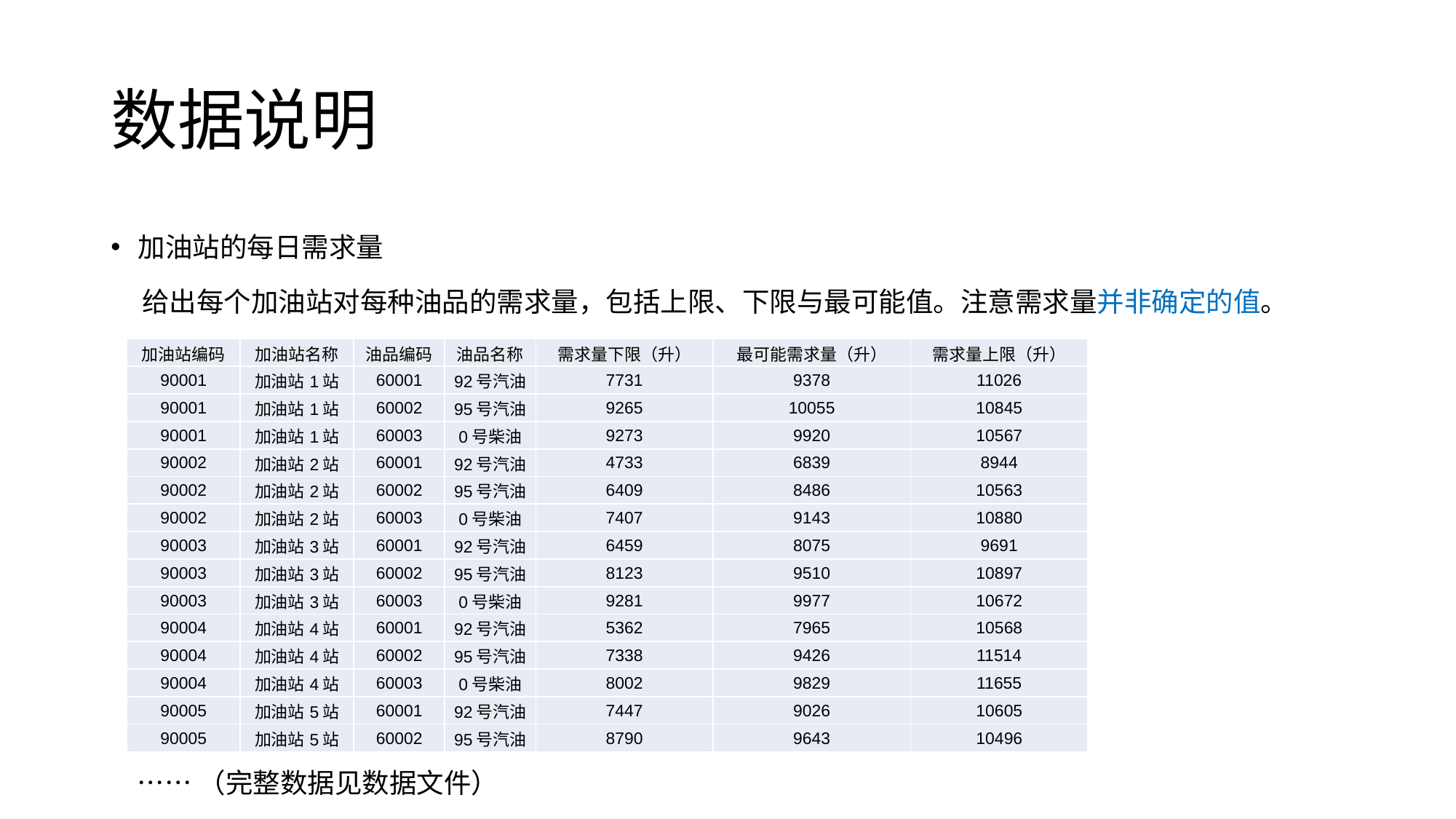

# 数据说明
加油站的每日需求量
    给出每个加油站对每种油品的需求量，包括上限、下限与最可能值。注意需求量并非确定的值。
| 加油站编码 | 加油站名称 | 油品编码 | 油品名称 | 需求量下限（升） | 最可能需求量（升） | 需求量上限（升） |
| --- | --- | --- | --- | --- | --- | --- |
| 90001 | 加油站1站 | 60001 | 92号汽油 | 7731 | 9378 | 11026 |
| 90001 | 加油站1站 | 60002 | 95号汽油 | 9265 | 10055 | 10845 |
| 90001 | 加油站1站 | 60003 | 0号柴油 | 9273 | 9920 | 10567 |
| 90002 | 加油站2站 | 60001 | 92号汽油 | 4733 | 6839 | 8944 |
| 90002 | 加油站2站 | 60002 | 95号汽油 | 6409 | 8486 | 10563 |
| 90002 | 加油站2站 | 60003 | 0号柴油 | 7407 | 9143 | 10880 |
| 90003 | 加油站3站 | 60001 | 92号汽油 | 6459 | 8075 | 9691 |
| 90003 | 加油站3站 | 60002 | 95号汽油 | 8123 | 9510 | 10897 |
| 90003 | 加油站3站 | 60003 | 0号柴油 | 9281 | 9977 | 10672 |
| 90004 | 加油站4站 | 60001 | 92号汽油 | 5362 | 7965 | 10568 |
| 90004 | 加油站4站 | 60002 | 95号汽油 | 7338 | 9426 | 11514 |
| 90004 | 加油站4站 | 60003 | 0号柴油 | 8002 | 9829 | 11655 |
| 90005 | 加油站5站 | 60001 | 92号汽油 | 7447 | 9026 | 10605 |
| 90005 | 加油站5站 | 60002 | 95号汽油 | 8790 | 9643 | 10496 |
……（完整数据见数据文件）